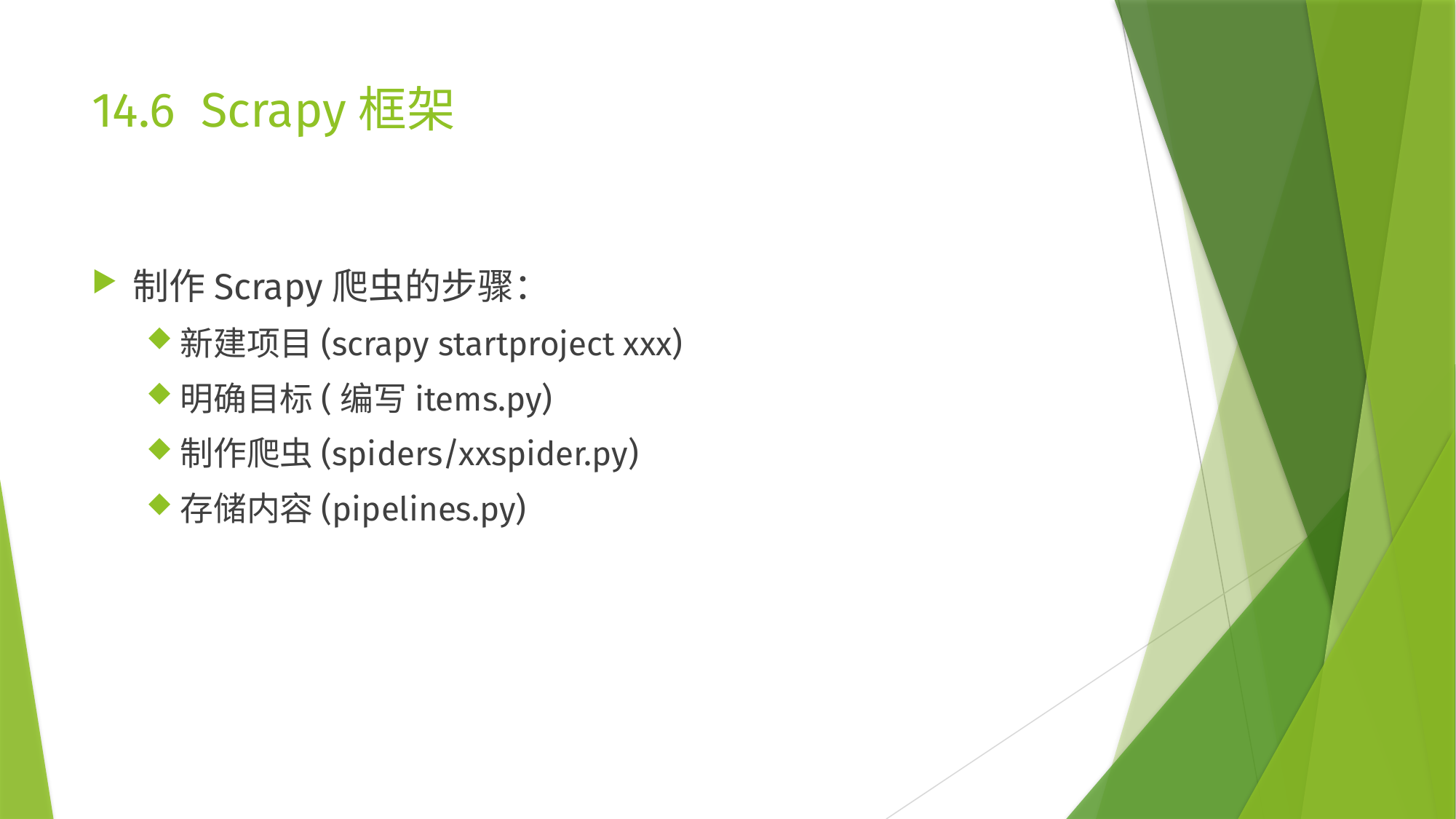

# 14.6	Scrapy框架
制作Scrapy爬虫的步骤：
新建项目(scrapy startproject xxx)
明确目标(编写items.py)
制作爬虫(spiders/xxspider.py)
存储内容(pipelines.py)